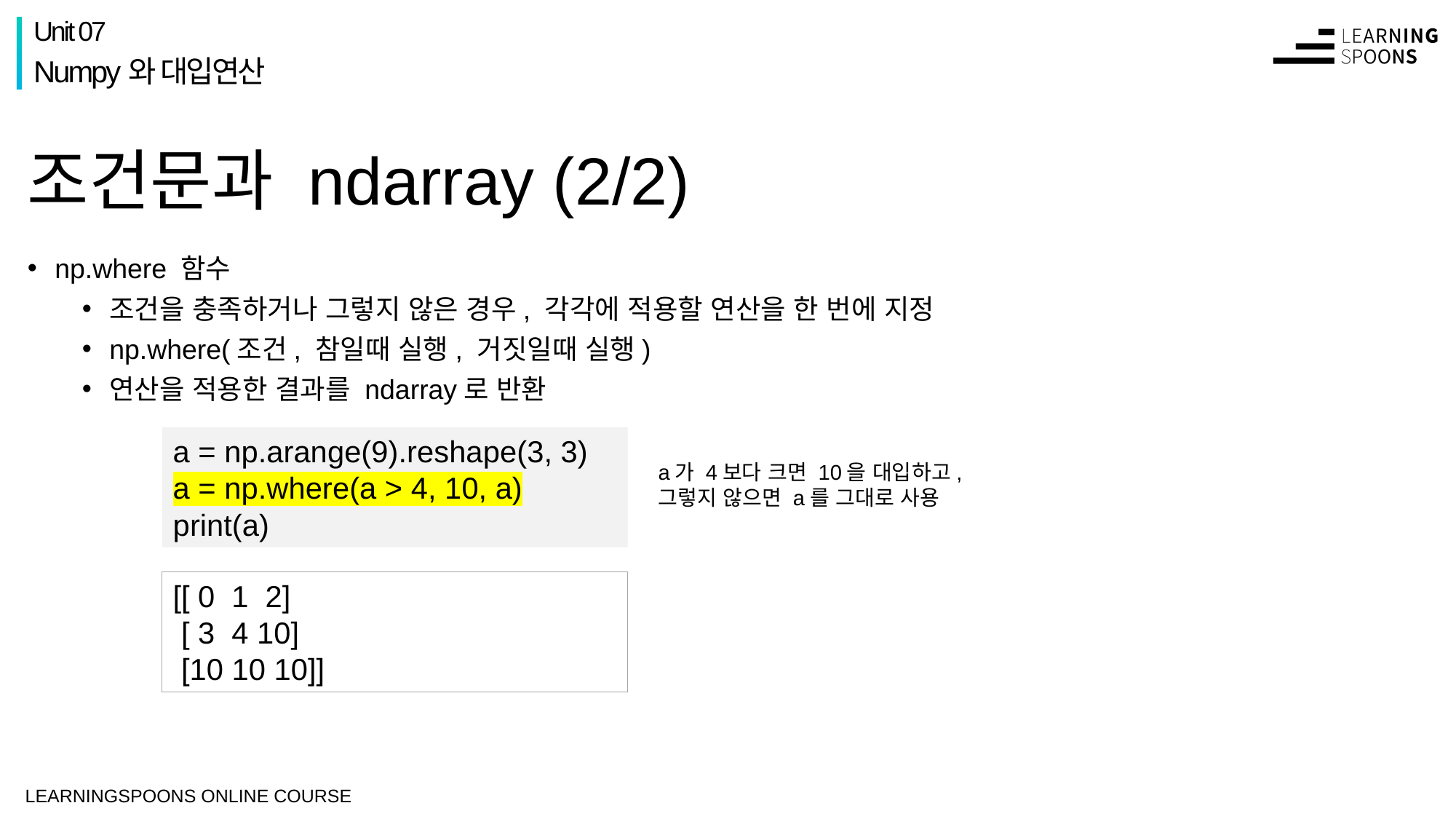

Unit 07
Numpy와 대입연산
# 조건문과 ndarray (2/2)
np.where 함수
조건을 충족하거나 그렇지 않은 경우, 각각에 적용할 연산을 한 번에 지정
np.where(조건, 참일때 실행, 거짓일때 실행)
연산을 적용한 결과를 ndarray로 반환
a = np.arange(9).reshape(3, 3)
a = np.where(a > 4, 10, a)
print(a)
a가 4보다 크면 10을 대입하고,
그렇지 않으면 a를 그대로 사용
[[ 0  1  2]
 [ 3  4 10]
 [10 10 10]]